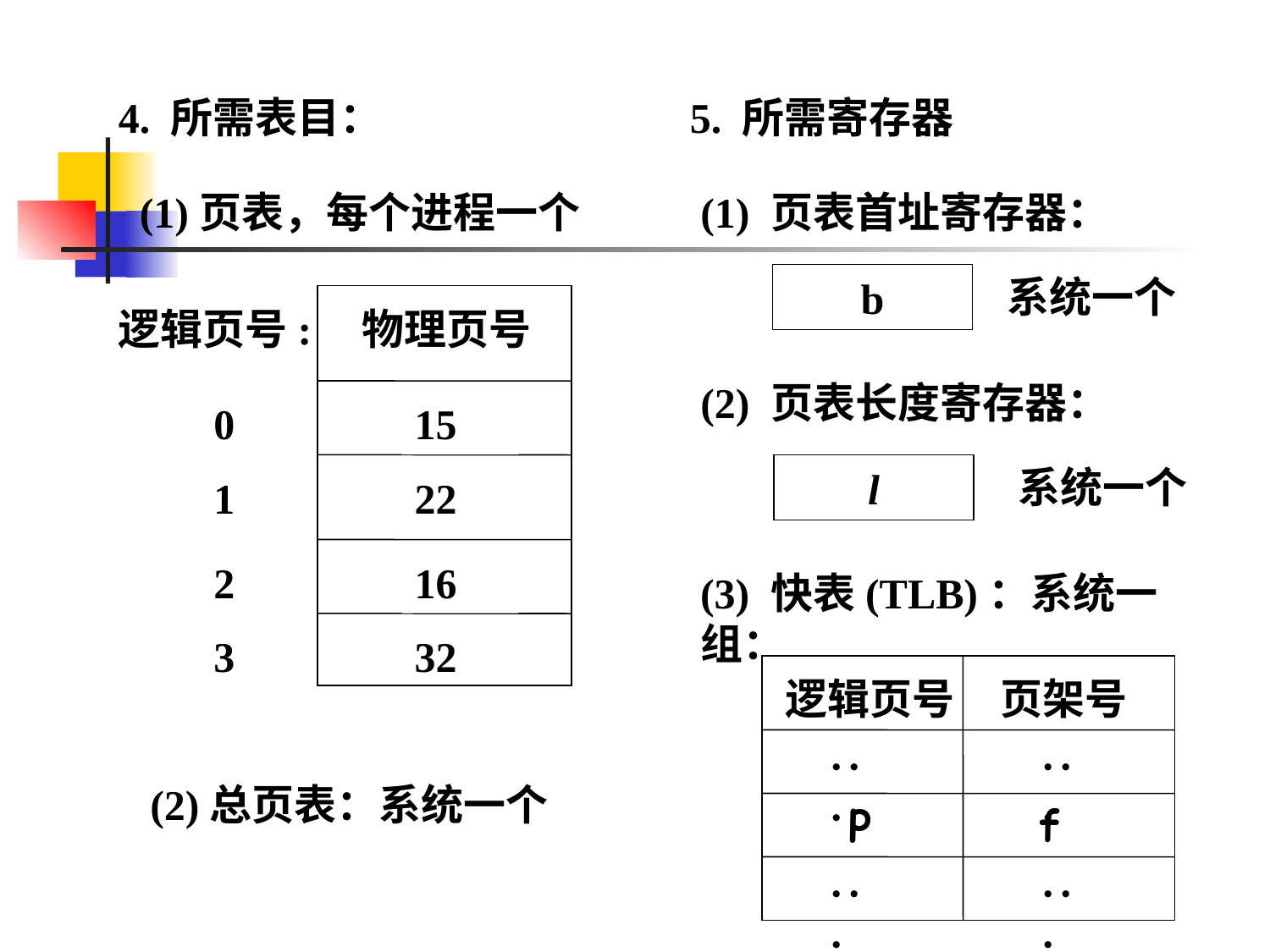

4. 所需表目：
5. 所需寄存器

(1)页表，每个进程一个
(1) 页表首址寄存器：
b
系统一个

逻辑页号:
物理页号
(2) 页表长度寄存器：

0
15

l
系统一个
1
22

2
16
(3) 快表(TLB)：系统一组：

3
32

逻辑页号
页架号
...
...

(2)总页表：系统一个
p

f
...
...